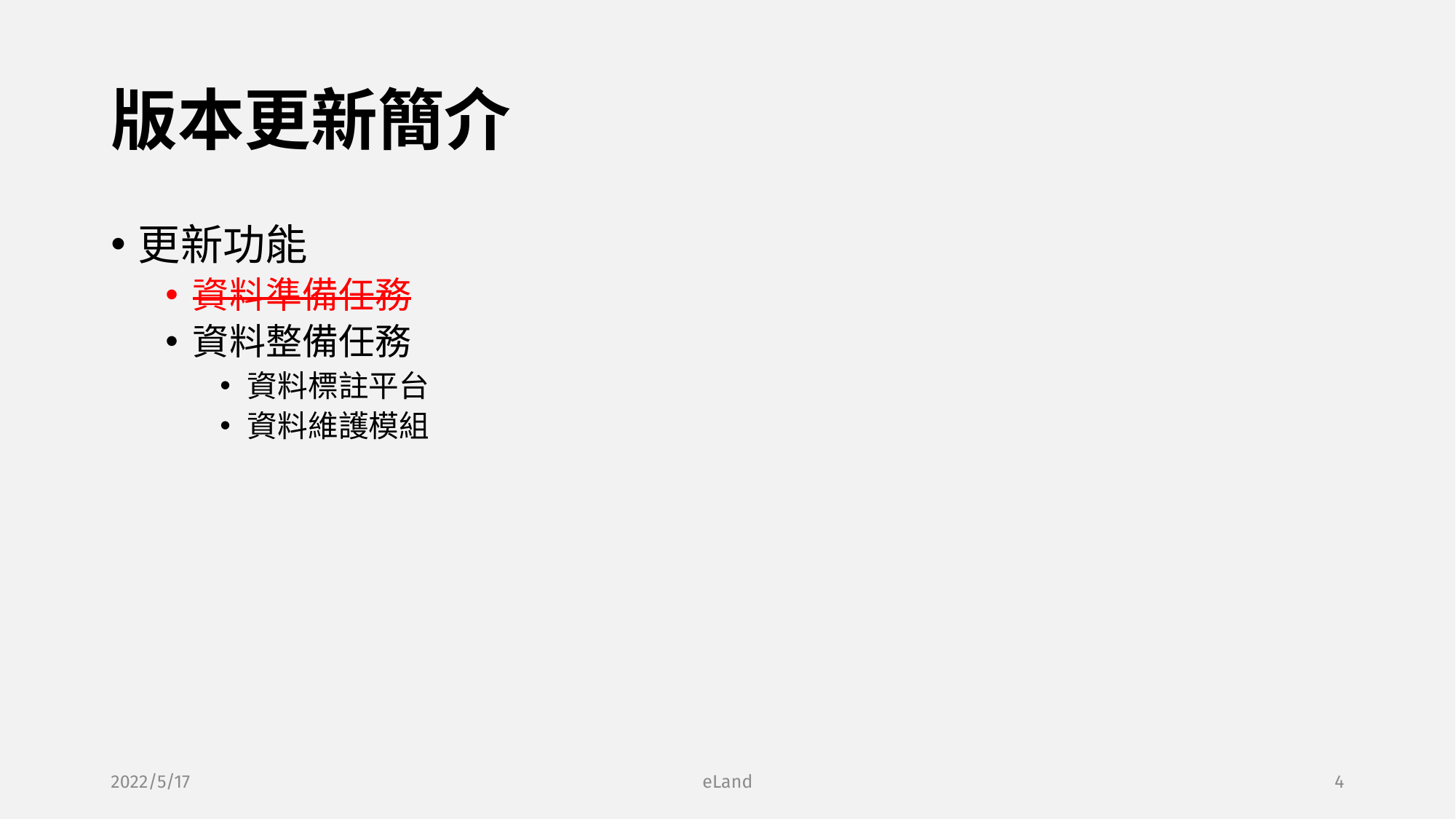

# 版本更新簡介
更新功能
資料準備任務
資料整備任務
資料標註平台
資料維護模組

2022/5/17
eLand
4